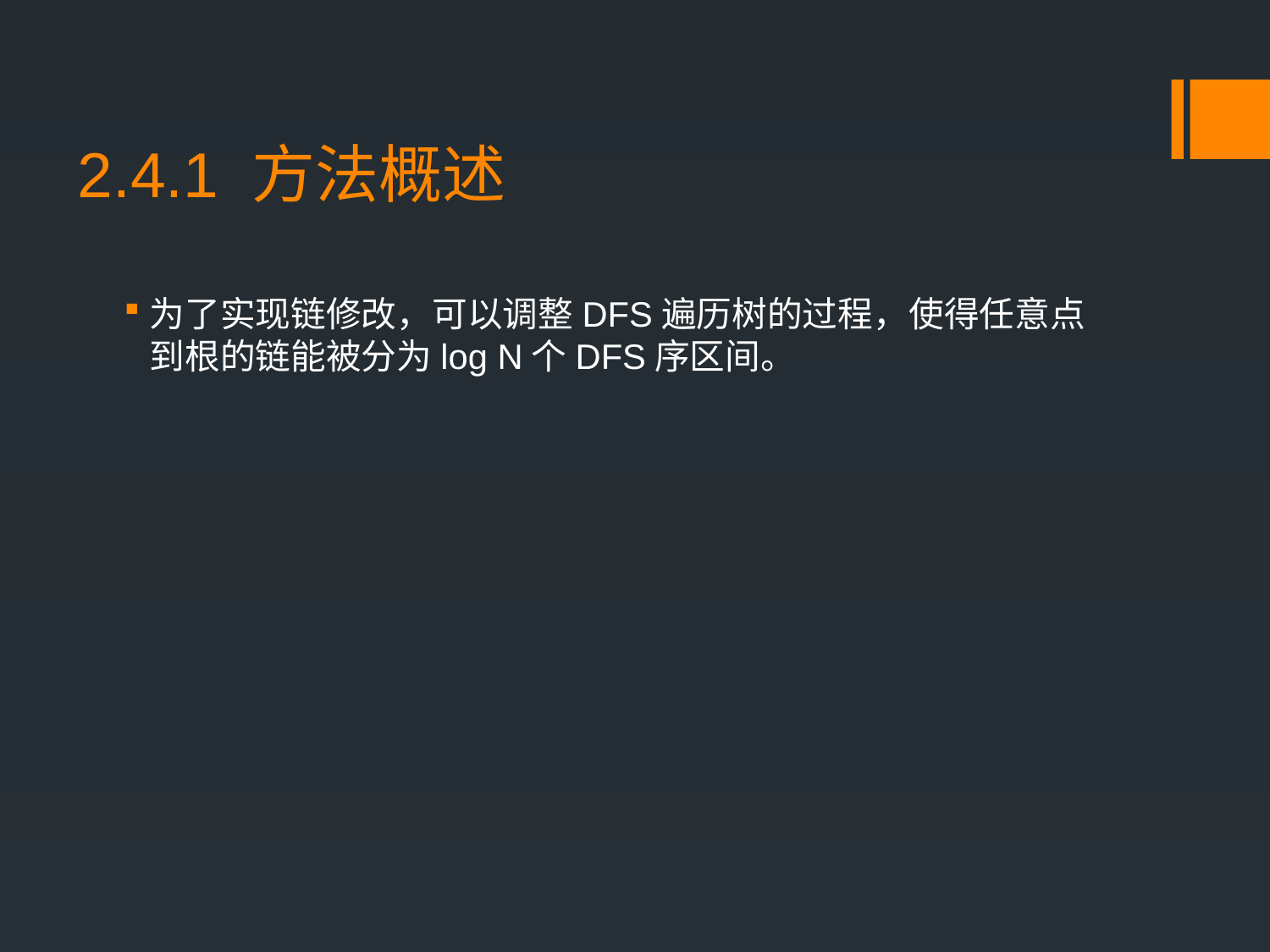

# 2.4.1 方法概述

为了实现链修改，可以调整DFS遍历树的过程，使得任意点到根的链能被分为log N个DFS序区间。